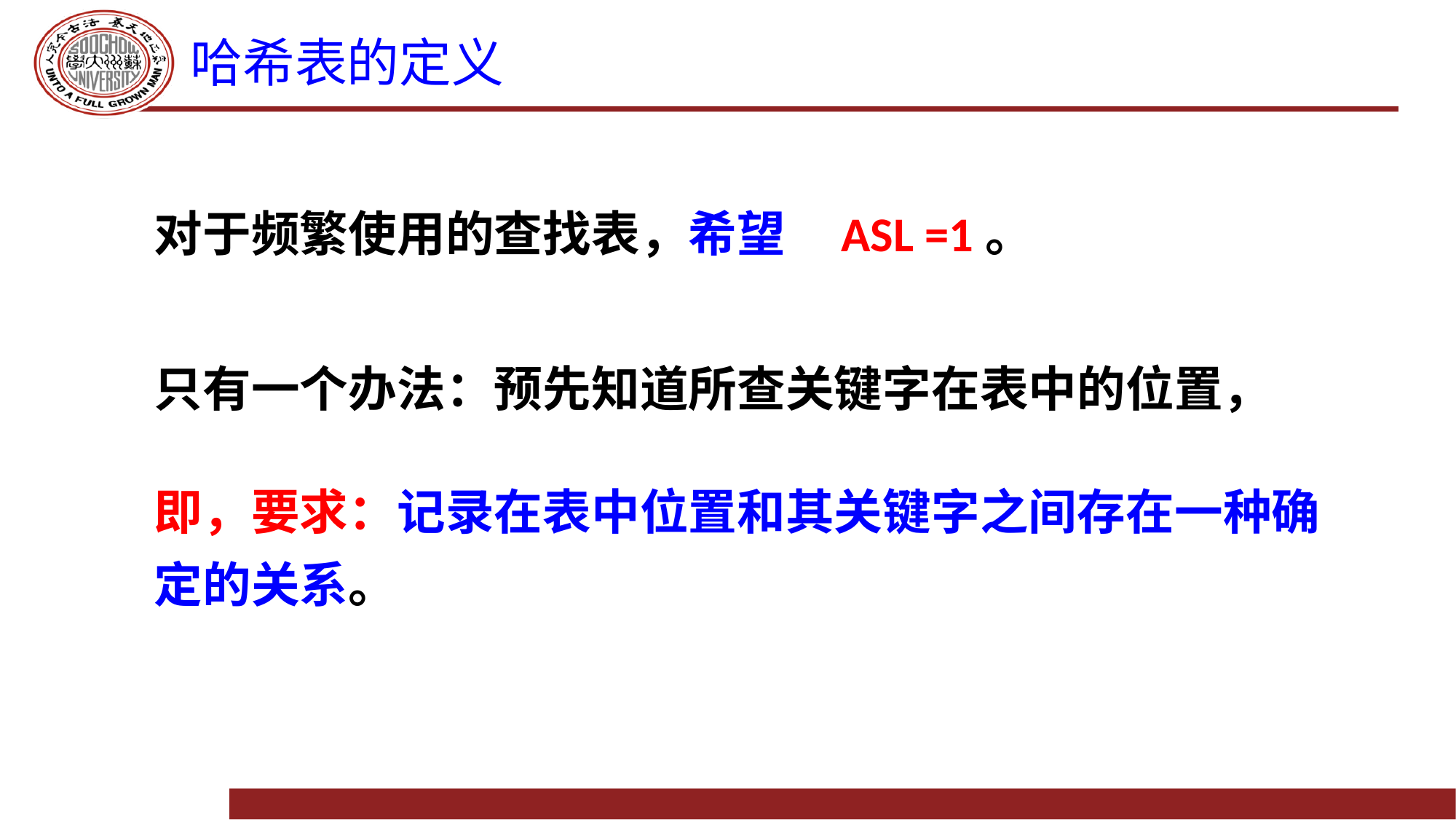

# 哈希表的定义
对于频繁使用的查找表，希望    ASL =1。
只有一个办法：预先知道所查关键字在表中的位置，
即，要求：记录在表中位置和其关键字之间存在一种确定的关系。